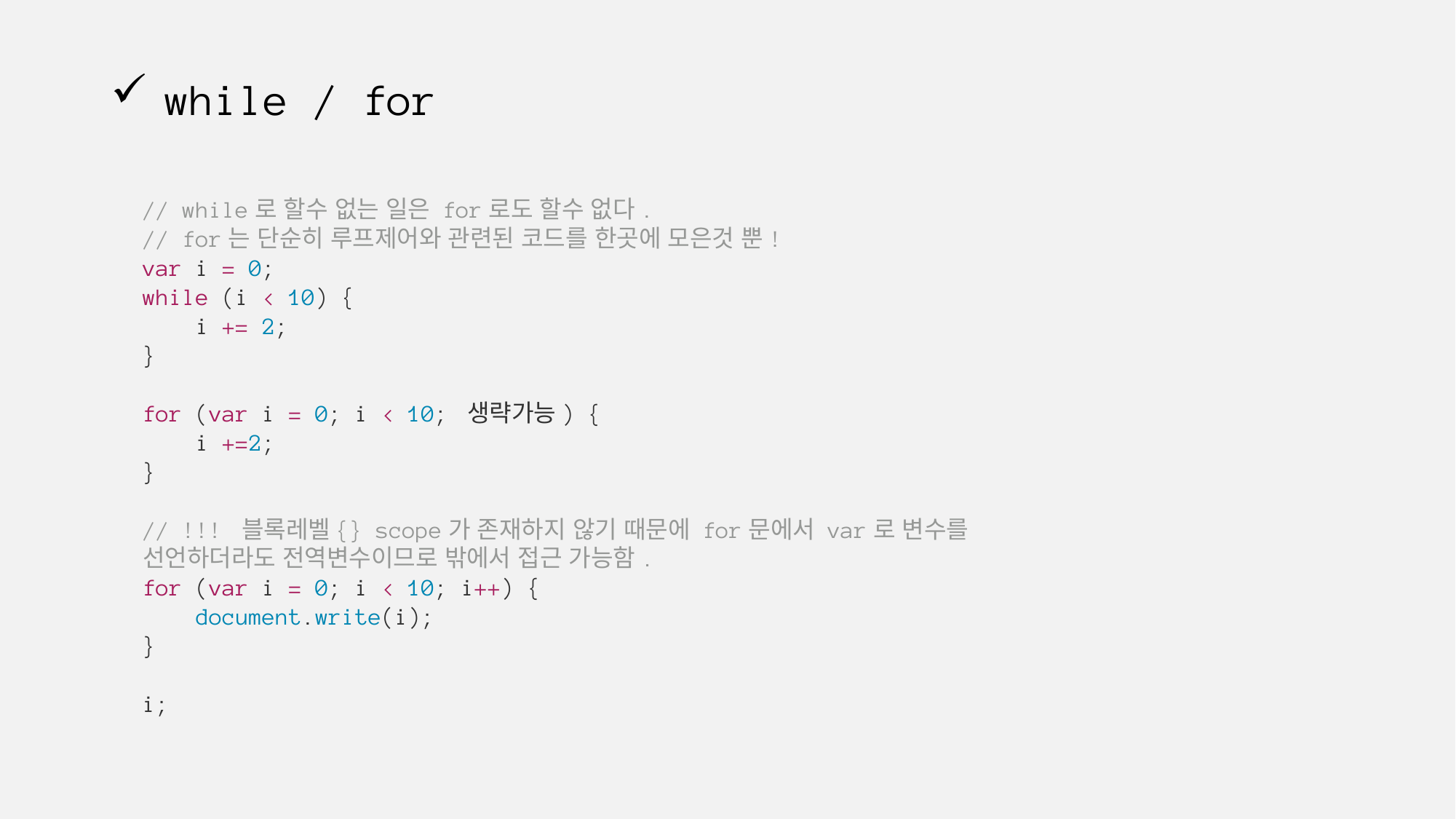

# while / for
// while로 할수 없는 일은 for로도 할수 없다.
// for는 단순히 루프제어와 관련된 코드를 한곳에 모은것 뿐!
var i = 0;
while (i < 10) {
    i += 2;
}

for (var i = 0; i < 10; 생략가능) {
    i +=2;
}

// !!! 블록레벨{} scope가 존재하지 않기 때문에 for문에서 var로 변수를 선언하더라도 전역변수이므로 밖에서 접근 가능함.
for (var i = 0; i < 10; i++) {
    document.write(i);
}

i;